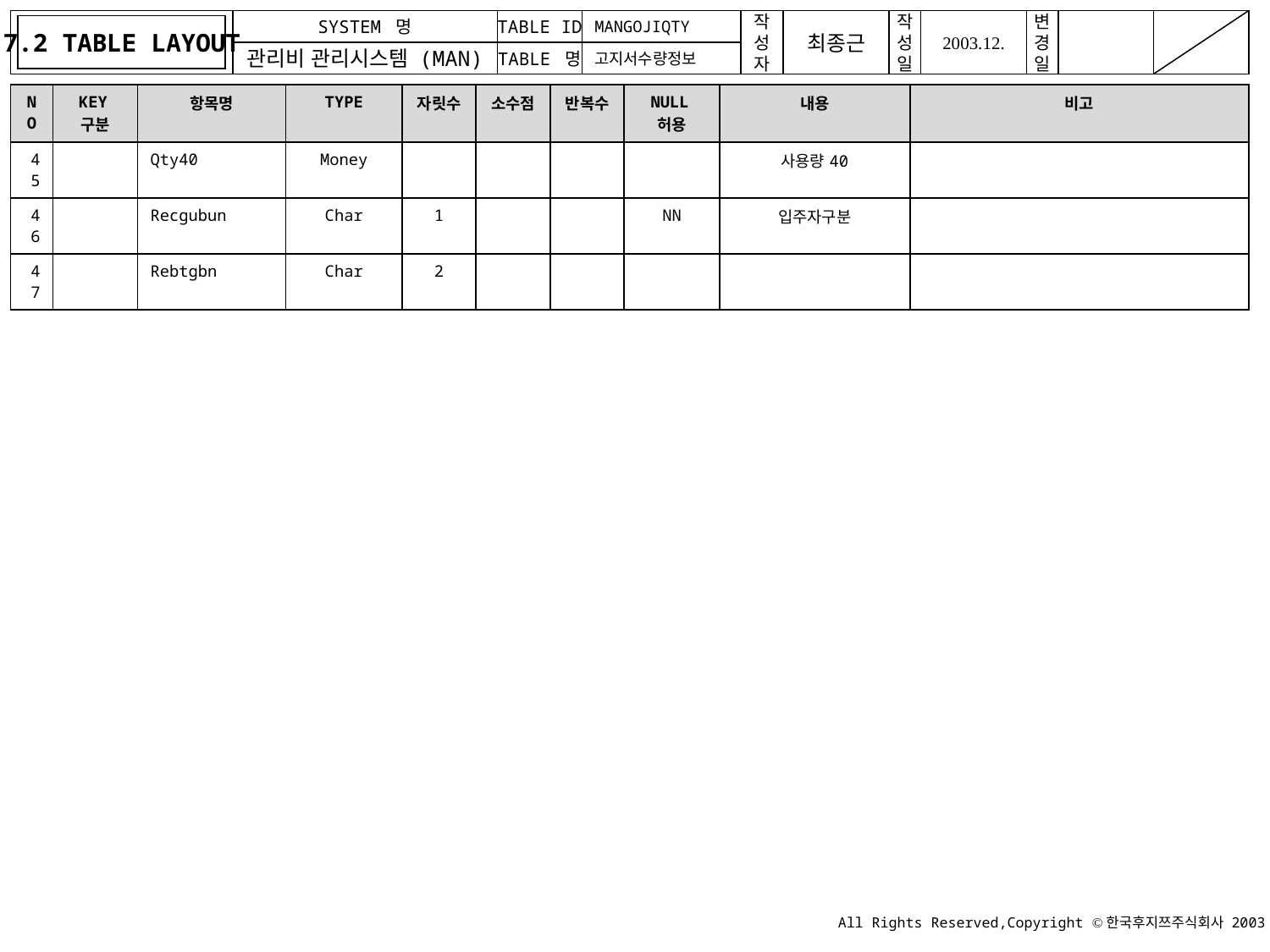

7.2 TABLE LAYOUT
MANGOJIQTY
고지서수량정보
| NO | KEY구분 | 항목명 | TYPE | 자릿수 | 소수점 | 반복수 | NULL허용 | 내용 | 비고 |
| --- | --- | --- | --- | --- | --- | --- | --- | --- | --- |
| 45 |  | Qty40 | Money |  |  |  |  | 사용량40 |  |
| 46 |  | Recgubun | Char | 1 |  |  | NN | 입주자구분 |  |
| 47 |  | Rebtgbn | Char | 2 |  |  |  |  |  |